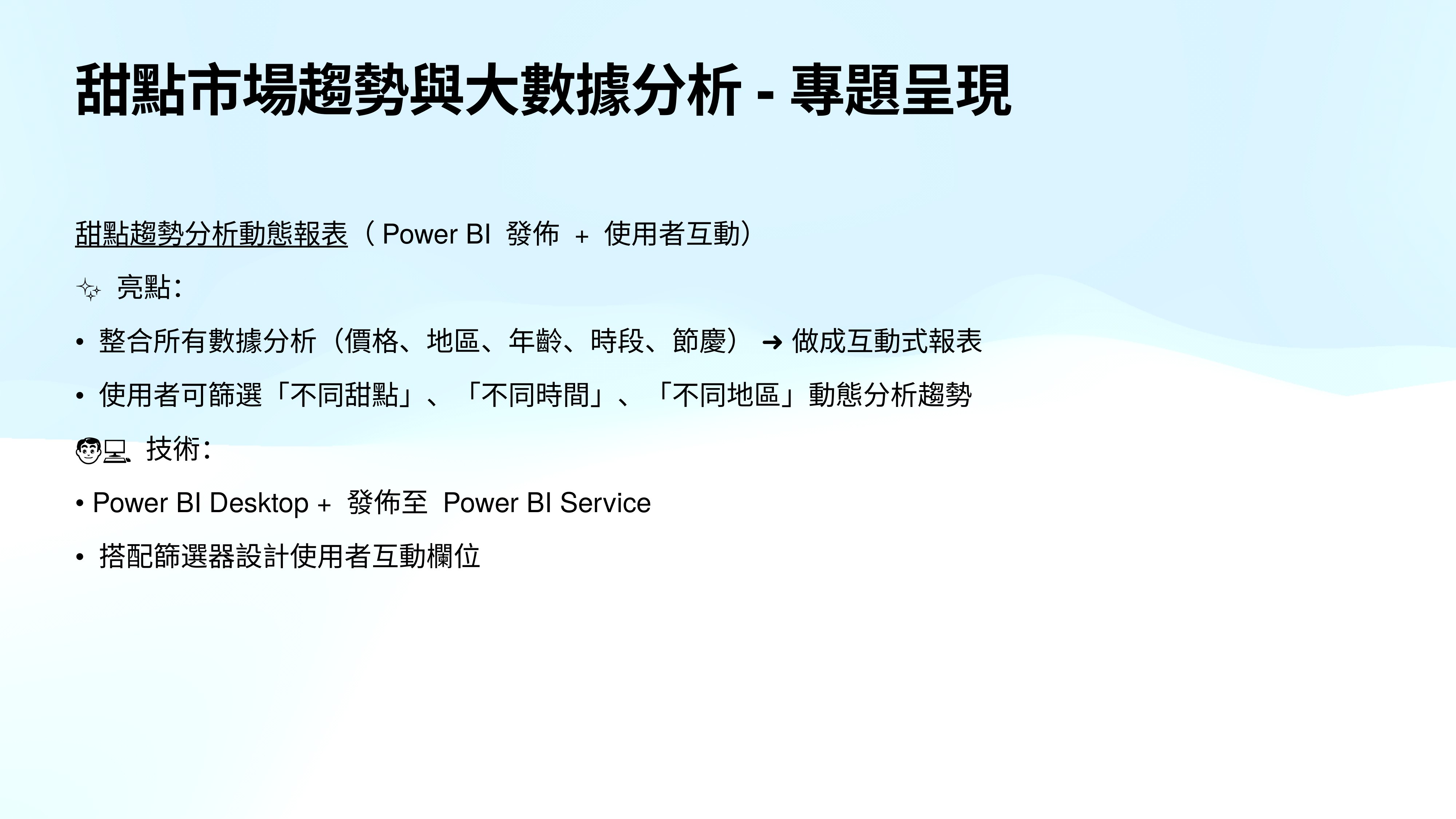

# 甜點市場趨勢與大數據分析-專題呈現
甜點趨勢分析動態報表（Power BI 發佈 + 使用者互動）
✨ 亮點：
• 整合所有數據分析（價格、地區、年齡、時段、節慶） ➜ 做成互動式報表
• 使用者可篩選「不同甜點」、「不同時間」、「不同地區」動態分析趨勢
👨‍💻 技術：
• Power BI Desktop + 發佈至 Power BI Service
• 搭配篩選器設計使用者互動欄位